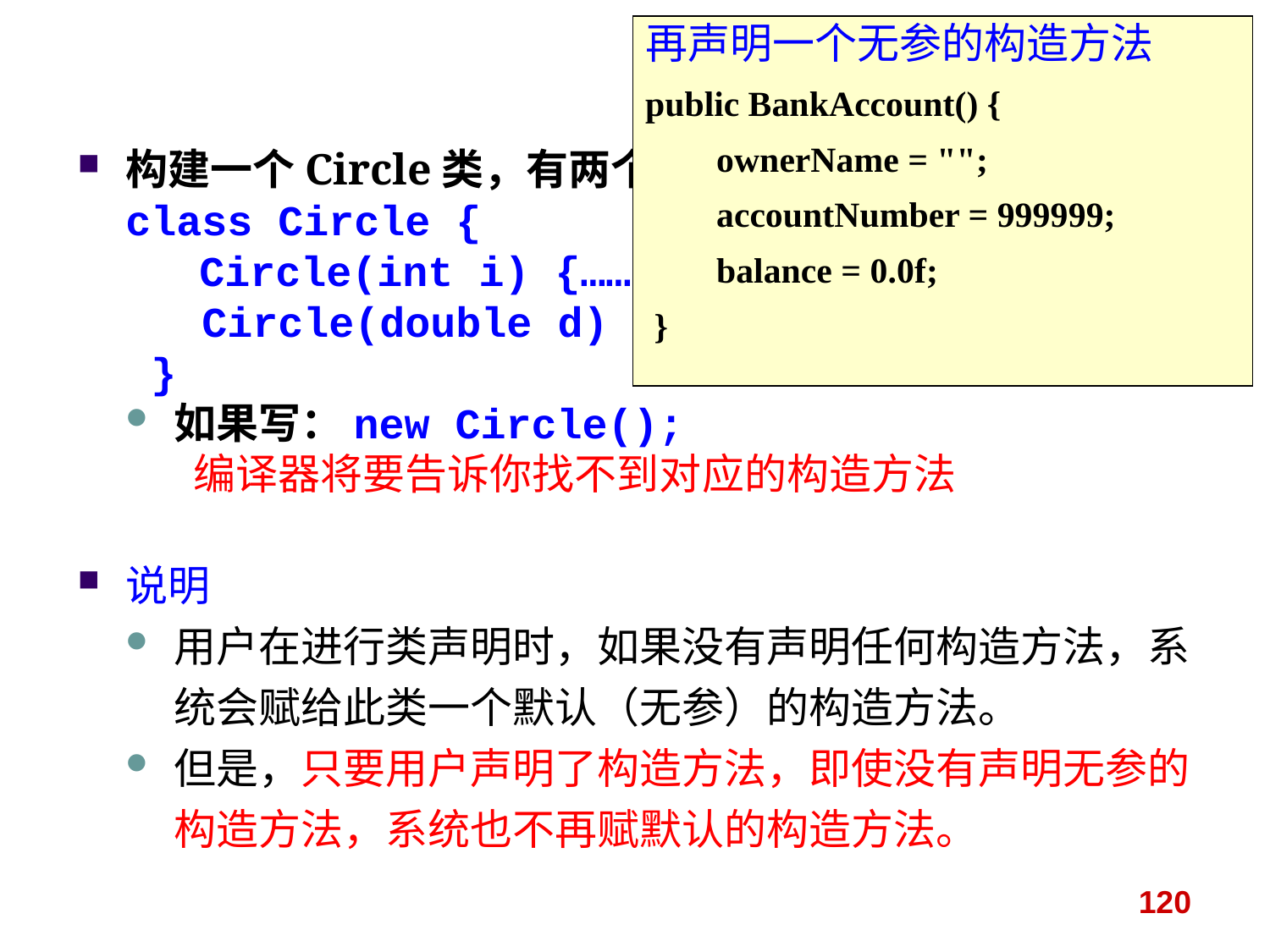

再声明一个无参的构造方法
public BankAccount() {
        ownerName = "";
        accountNumber = 999999;
        balance = 0.0f;
 }
构建一个Circle类，有两个有参数的构造方法
class Circle {
	 Circle(int i) {……}
   Circle(double d) {……}
 }
如果写：new Circle();
 编译器将要告诉你找不到对应的构造方法

说明
用户在进行类声明时，如果没有声明任何构造方法，系统会赋给此类一个默认（无参）的构造方法。
但是，只要用户声明了构造方法，即使没有声明无参的构造方法，系统也不再赋默认的构造方法。